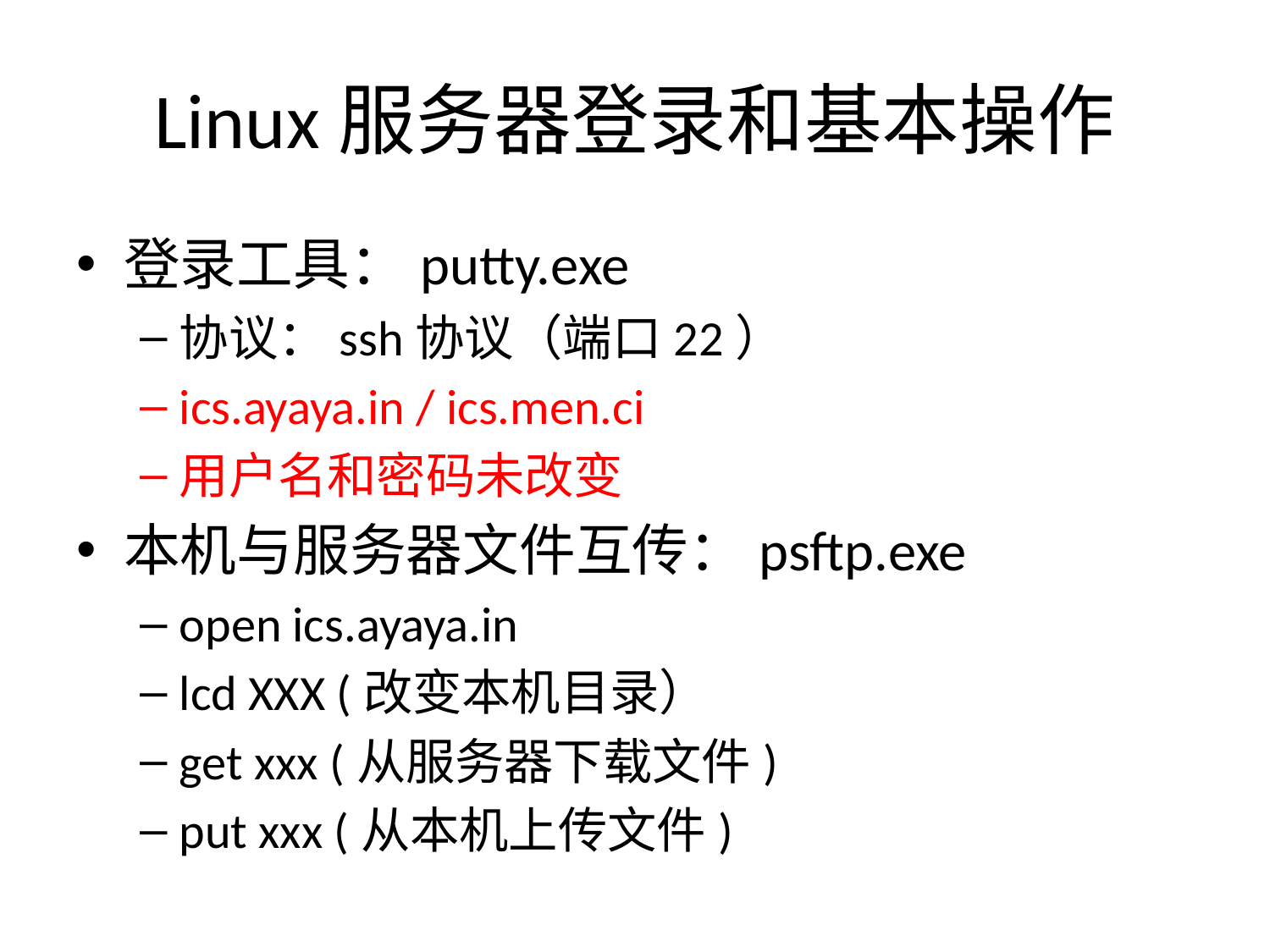

# Linux服务器登录和基本操作
登录工具：putty.exe
协议：ssh协议（端口22）
ics.ayaya.in / ics.men.ci
用户名和密码未改变
本机与服务器文件互传：psftp.exe
open ics.ayaya.in
lcd XXX (改变本机目录）
get xxx (从服务器下载文件)
put xxx (从本机上传文件)